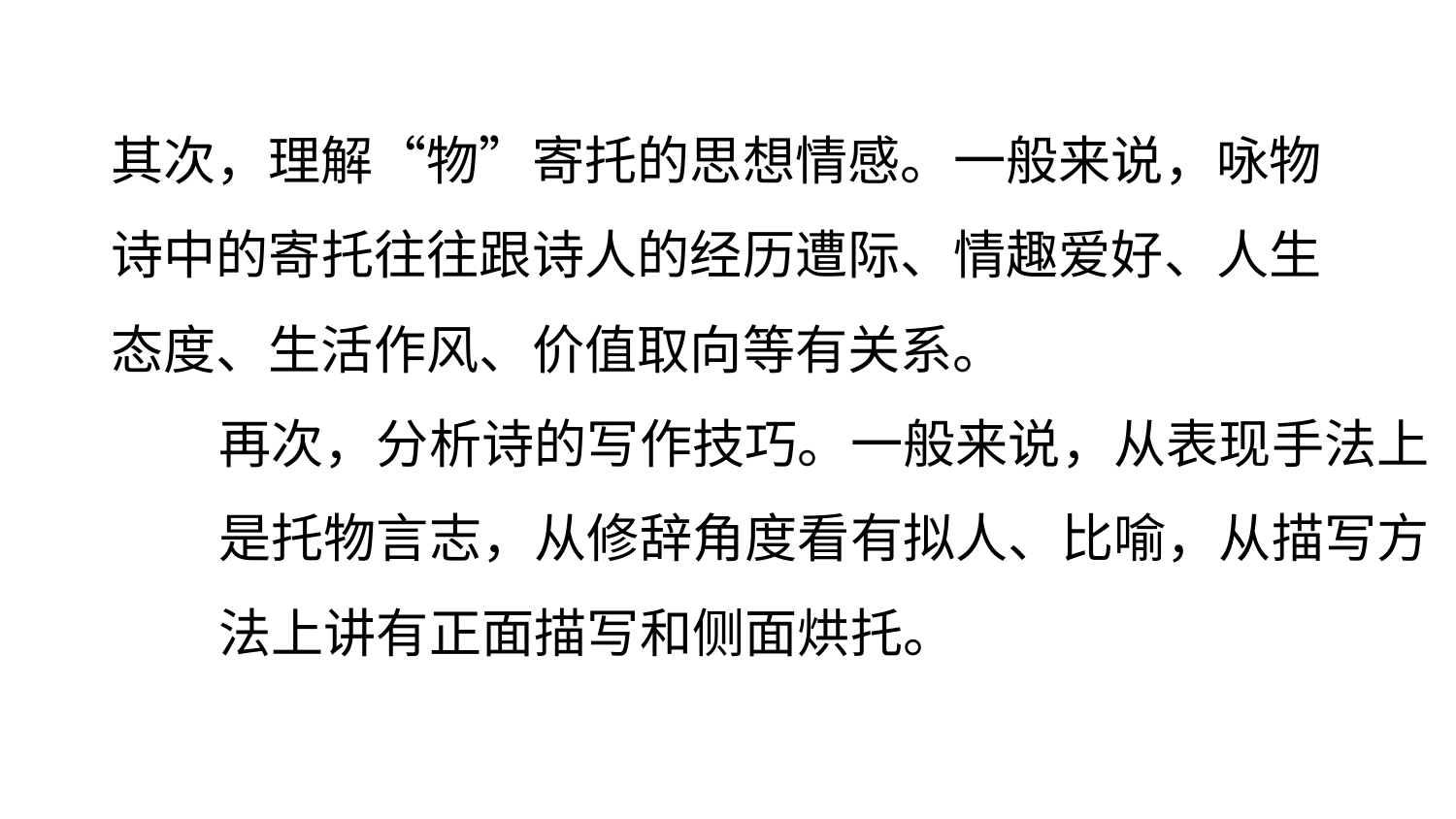

其次，理解“物”寄托的思想情感。一般来说，咏物
诗中的寄托往往跟诗人的经历遭际、情趣爱好、人生
态度、生活作风、价值取向等有关系。
        再次，分析诗的写作技巧。一般来说，从表现手法上
        是托物言志，从修辞角度看有拟人、比喻，从描写方
        法上讲有正面描写和侧面烘托。